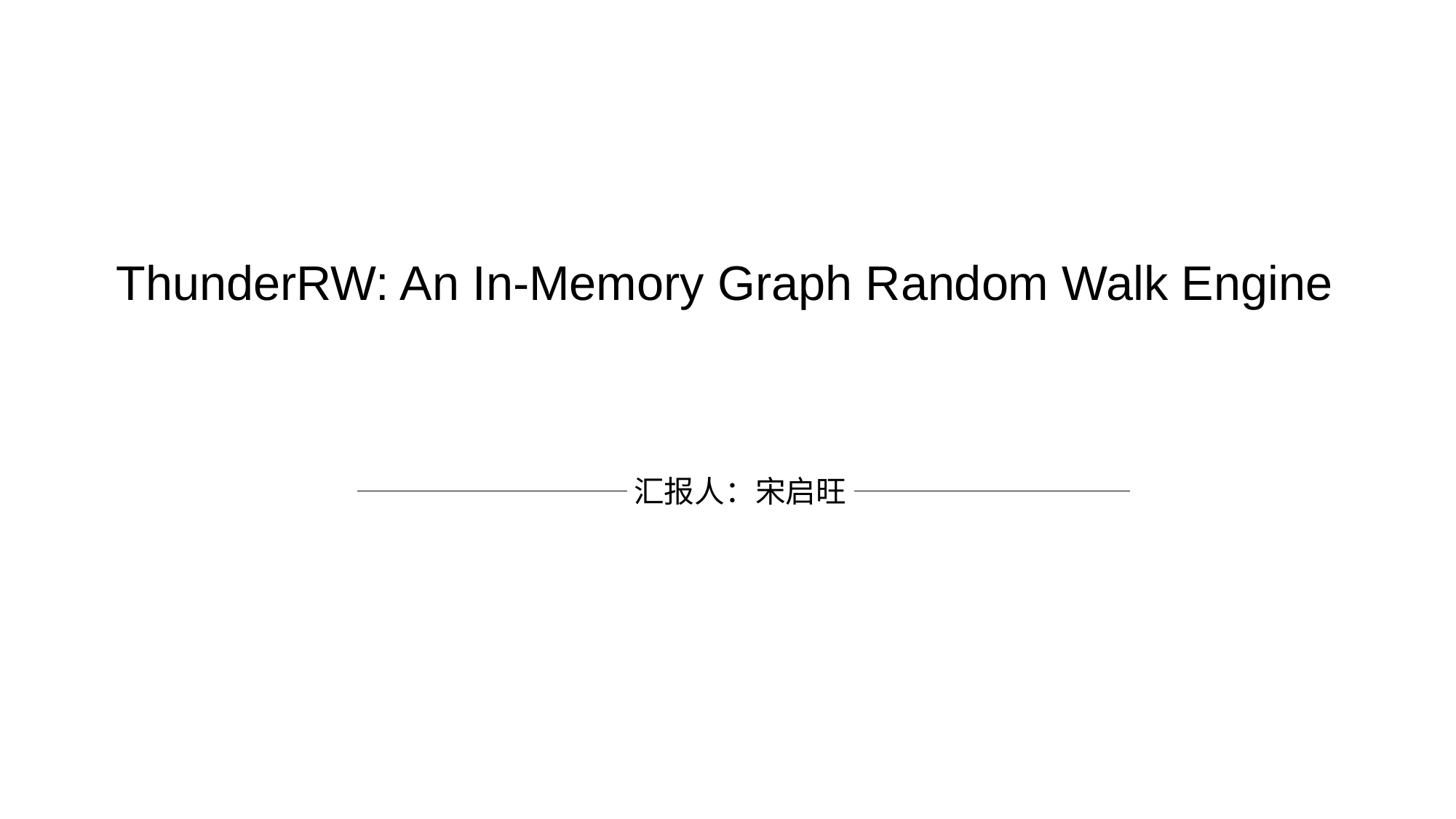

ThunderRW: An In-Memory Graph Random Walk Engine
汇报人：宋启旺